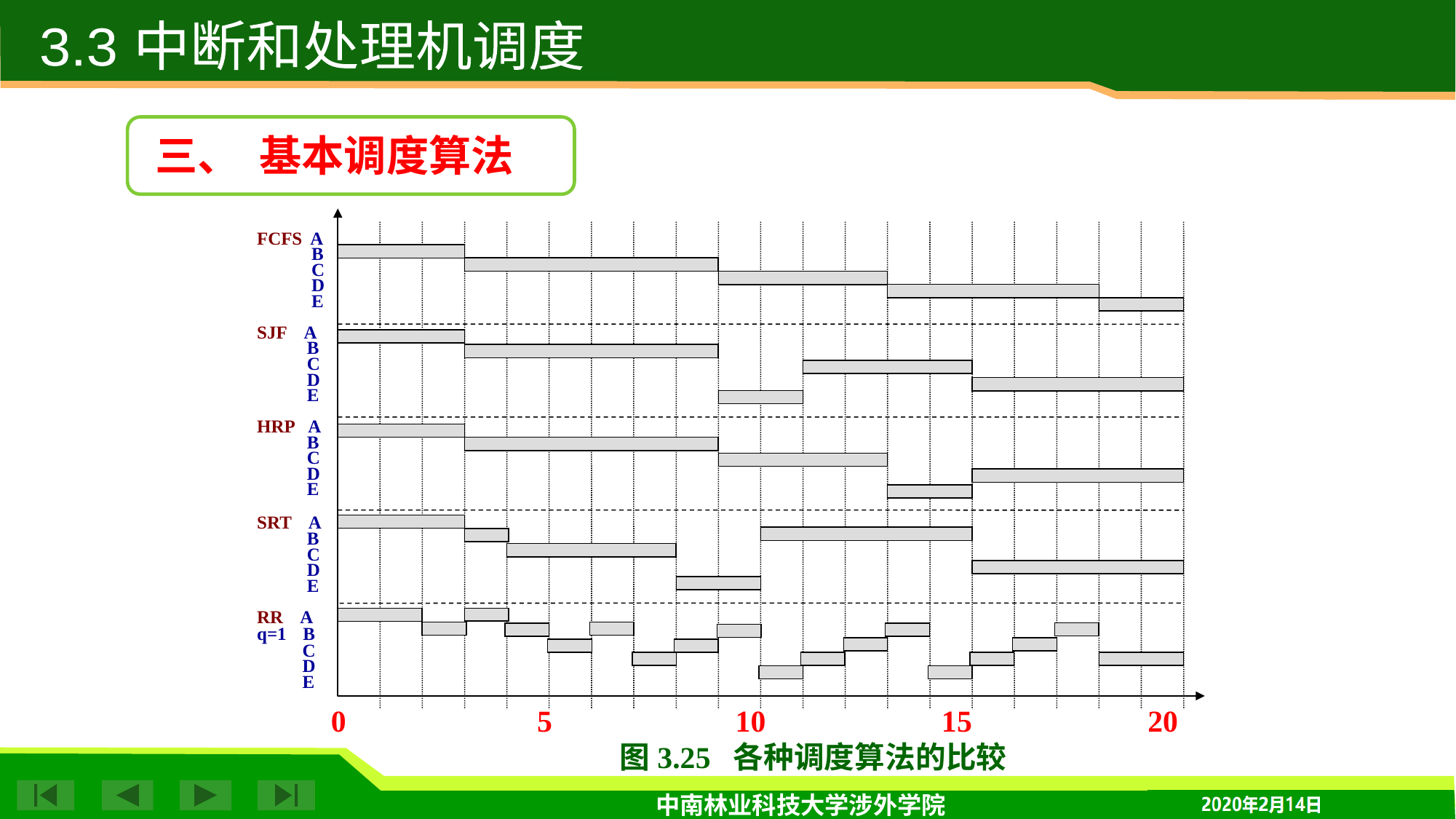

3.3 中断和处理机调度

三、  基本调度算法

FCFS  A
            B
            C
            D
            E

SJF    A
           B
           C
           D
           E

HRP   A
           B
           C
           D
           E

SRT    A
           B
           C
           D
           E

RR    A
q=1    B
          C
          D
          E

 0                         5                        10                       15                       20
                          图3.25  各种调度算法的比较